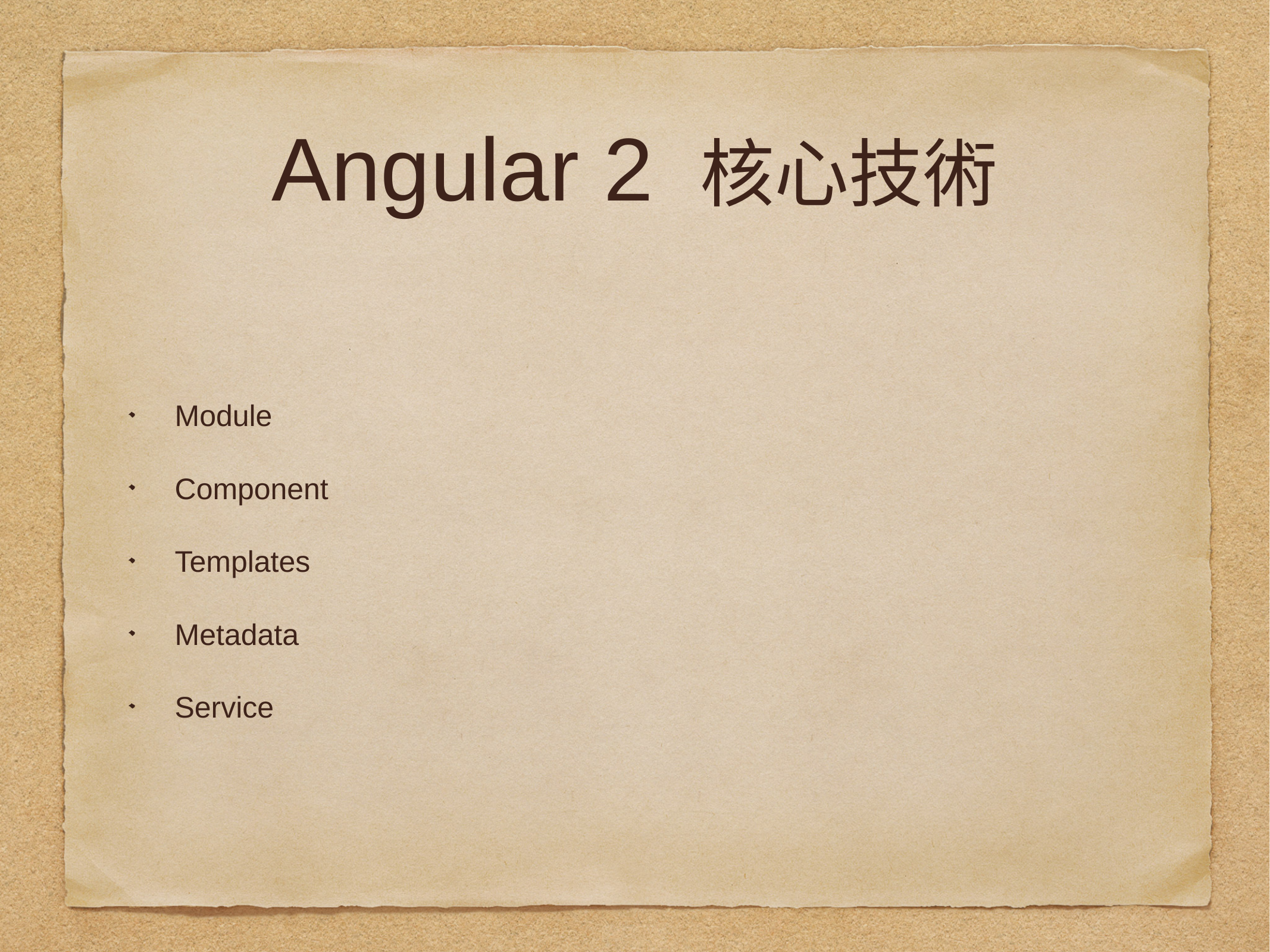

# Angular 2 核心技術
Module
Component
Templates
Metadata
Service